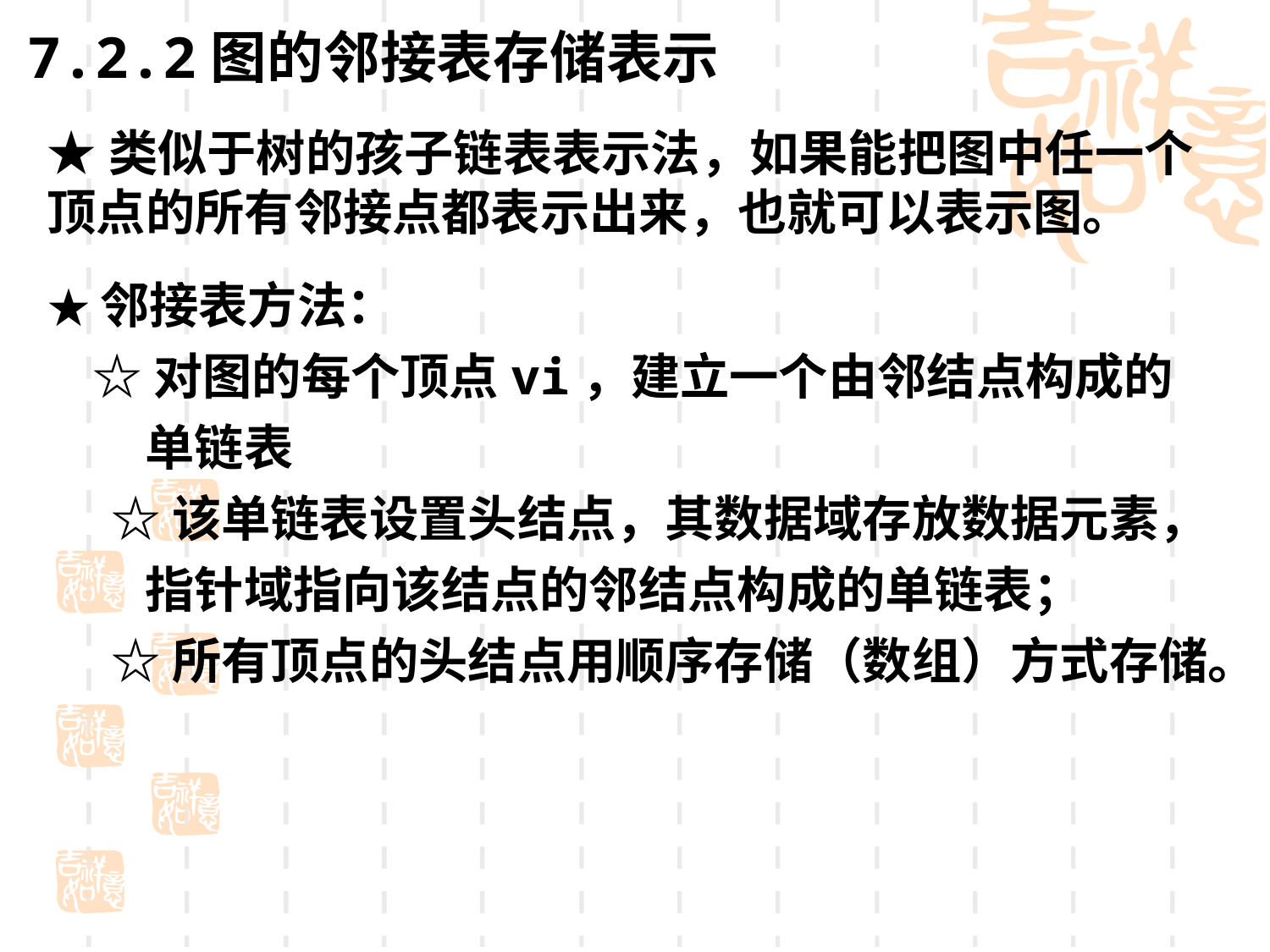

7.2.2图的邻接表存储表示
★类似于树的孩子链表表示法，如果能把图中任一个顶点的所有邻接点都表示出来，也就可以表示图。
★邻接表方法：
    ☆对图的每个顶点vi，建立一个由邻结点构成的
  单链表
☆该单链表设置头结点，其数据域存放数据元素，
  指针域指向该结点的邻结点构成的单链表；
☆所有顶点的头结点用顺序存储（数组）方式存储。